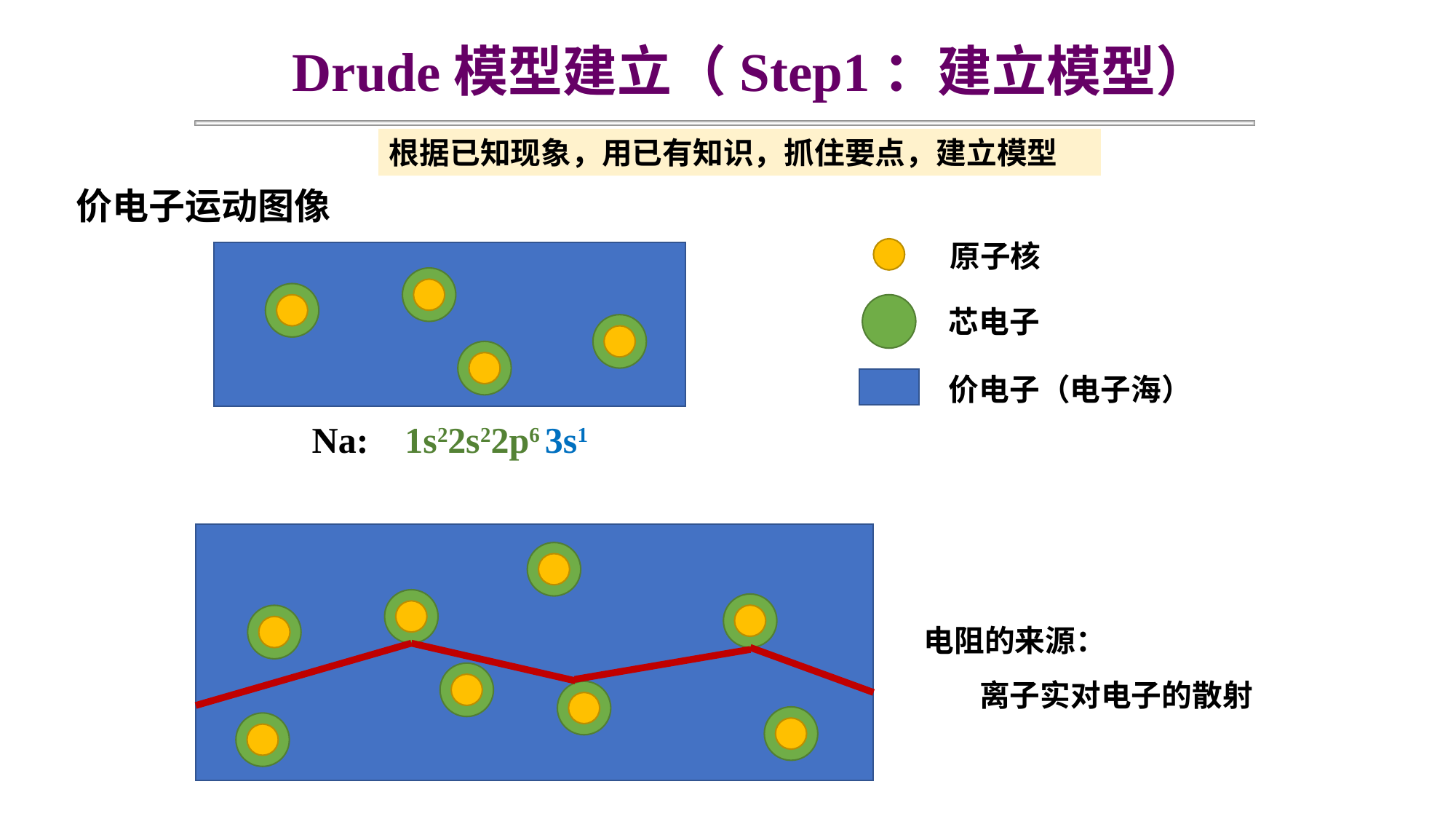

Drude模型建立（Step1：建立模型）

根据已知现象，用已有知识，抓住要点，建立模型
价电子运动图像
原子核

芯电子

价电子（电子海）

Na:    1s22s22p6 3s1

电阻的来源：
       离子实对电子的散射